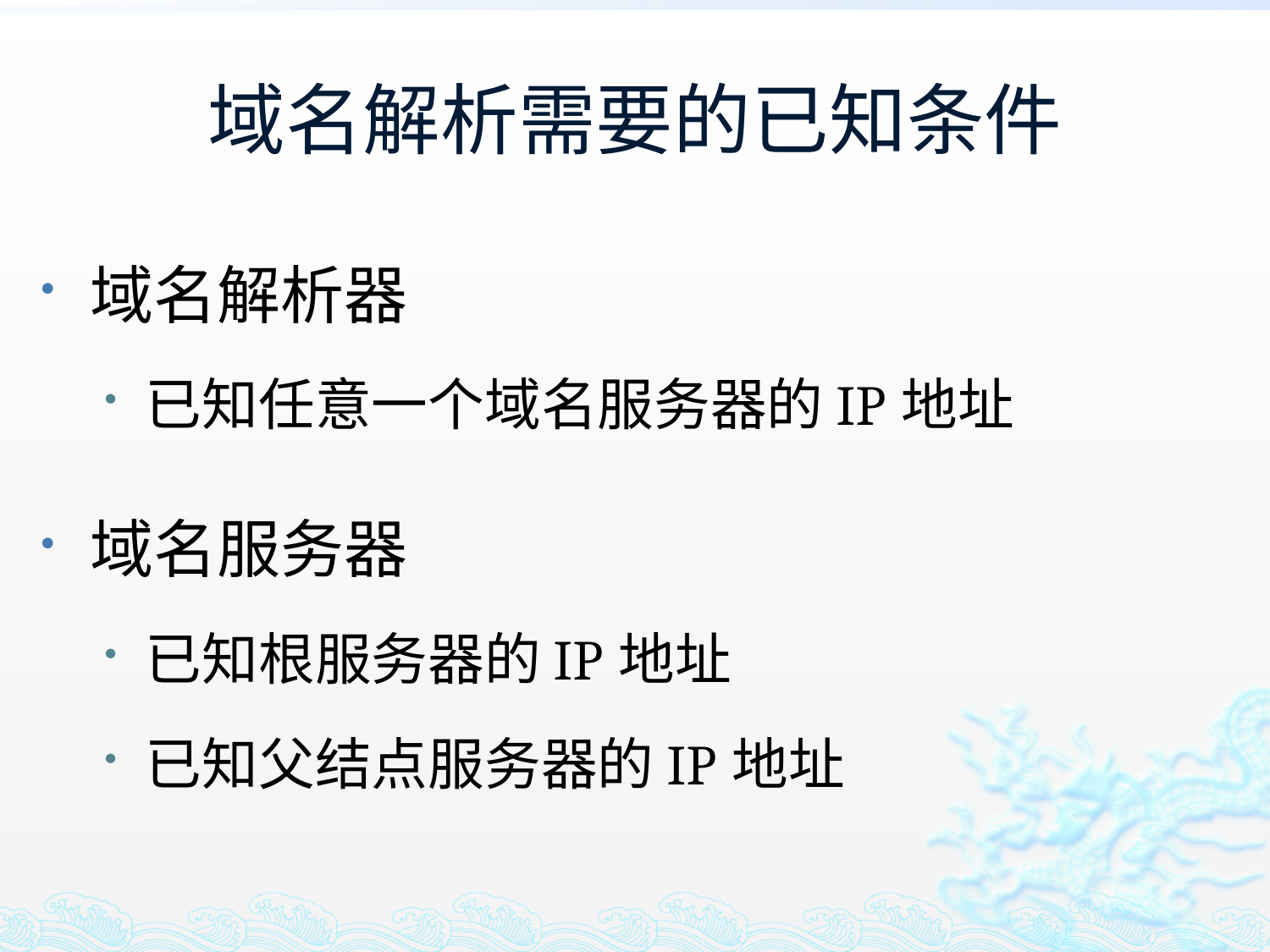

# 域名解析需要的已知条件
域名解析器
已知任意一个域名服务器的IP地址
域名服务器
已知根服务器的IP地址
已知父结点服务器的IP地址